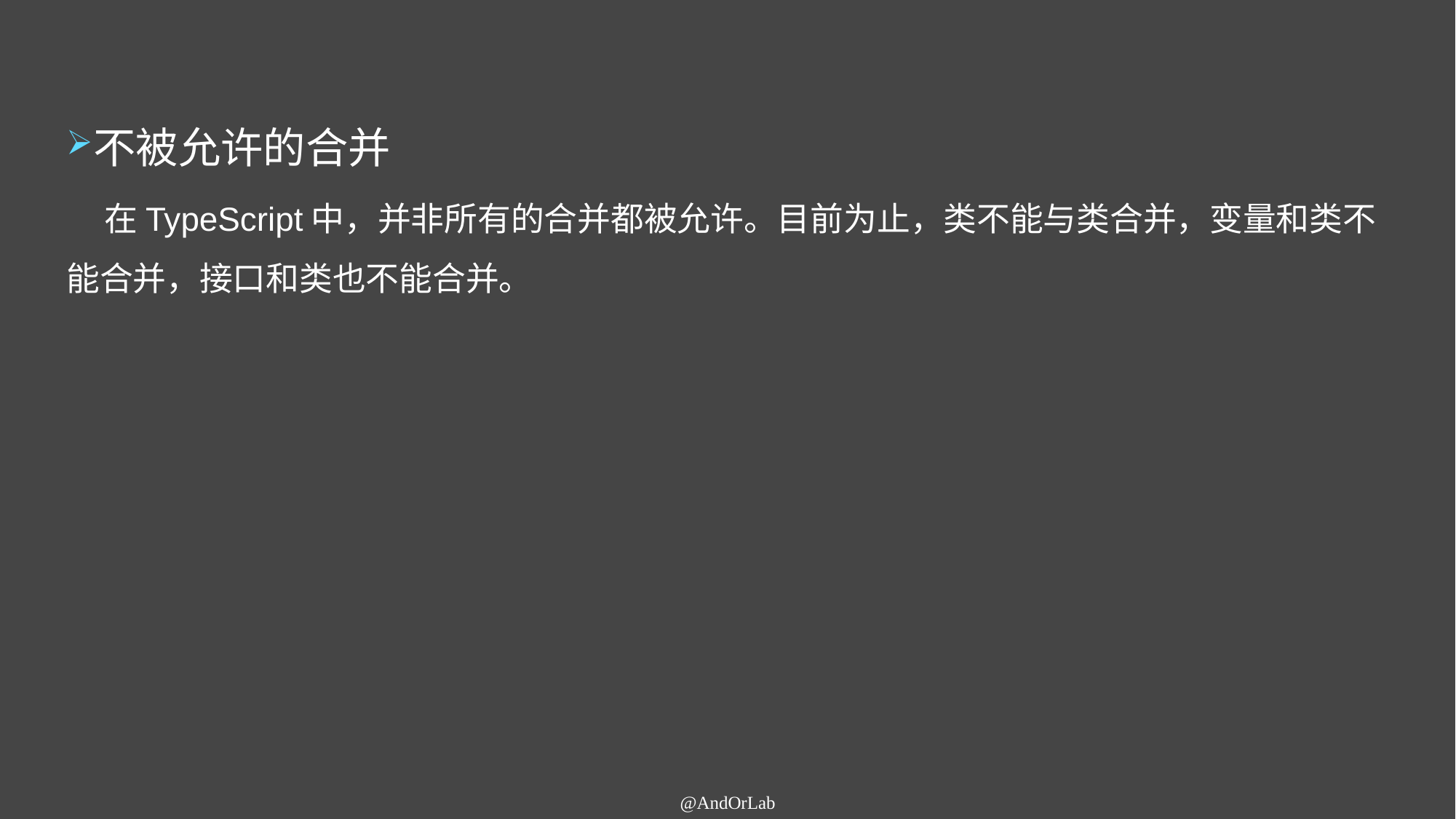

不被允许的合并
    在TypeScript中，并非所有的合并都被允许。目前为止，类不能与类合并，变量和类不能合并，接口和类也不能合并。
@AndOrLab